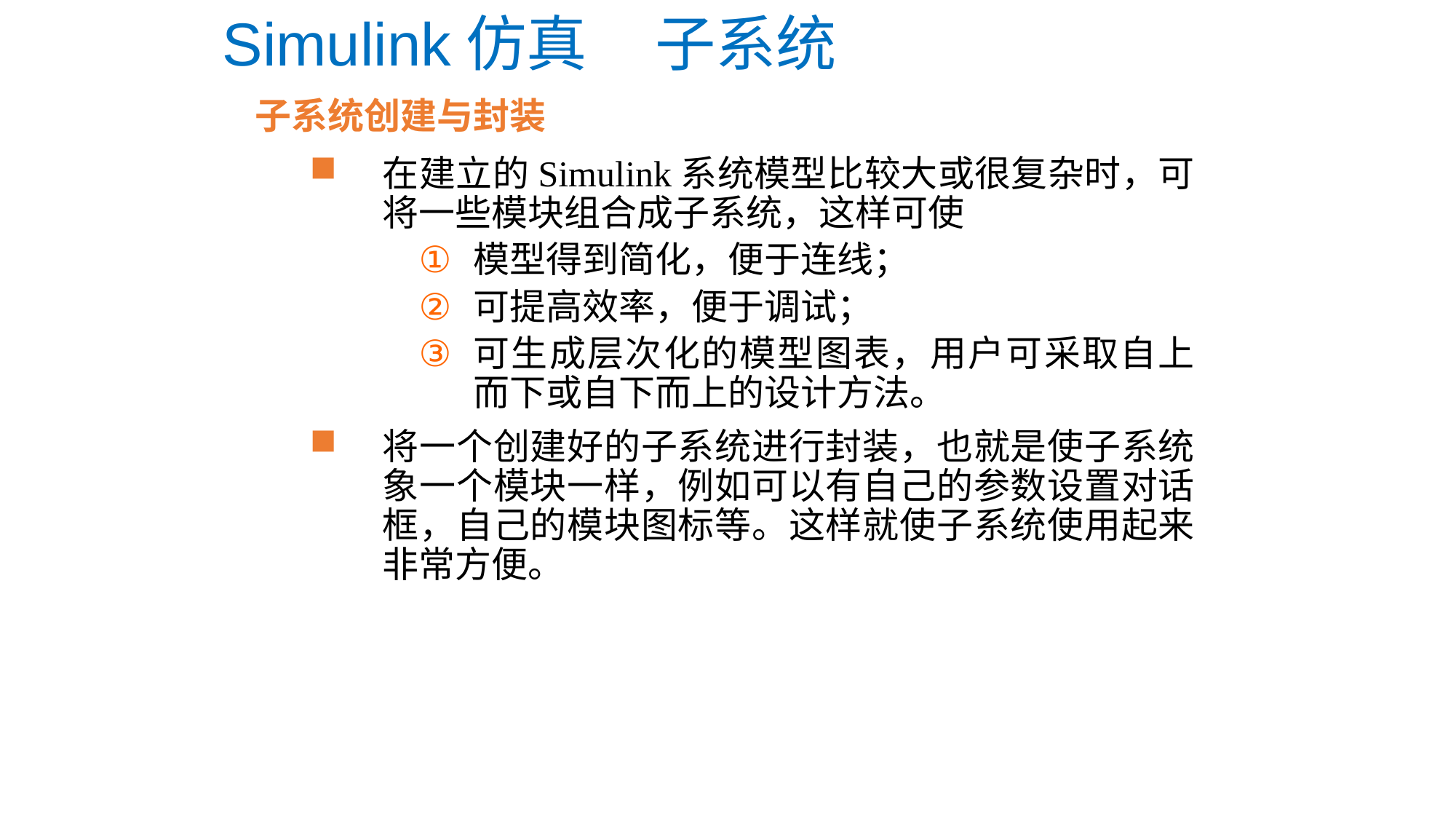

Simulink仿真     子系统
子系统创建与封装
在建立的Simulink系统模型比较大或很复杂时，可将一些模块组合成子系统，这样可使
模型得到简化，便于连线；
可提高效率，便于调试；
可生成层次化的模型图表，用户可采取自上而下或自下而上的设计方法。
将一个创建好的子系统进行封装，也就是使子系统象一个模块一样，例如可以有自己的参数设置对话框，自己的模块图标等。这样就使子系统使用起来非常方便。